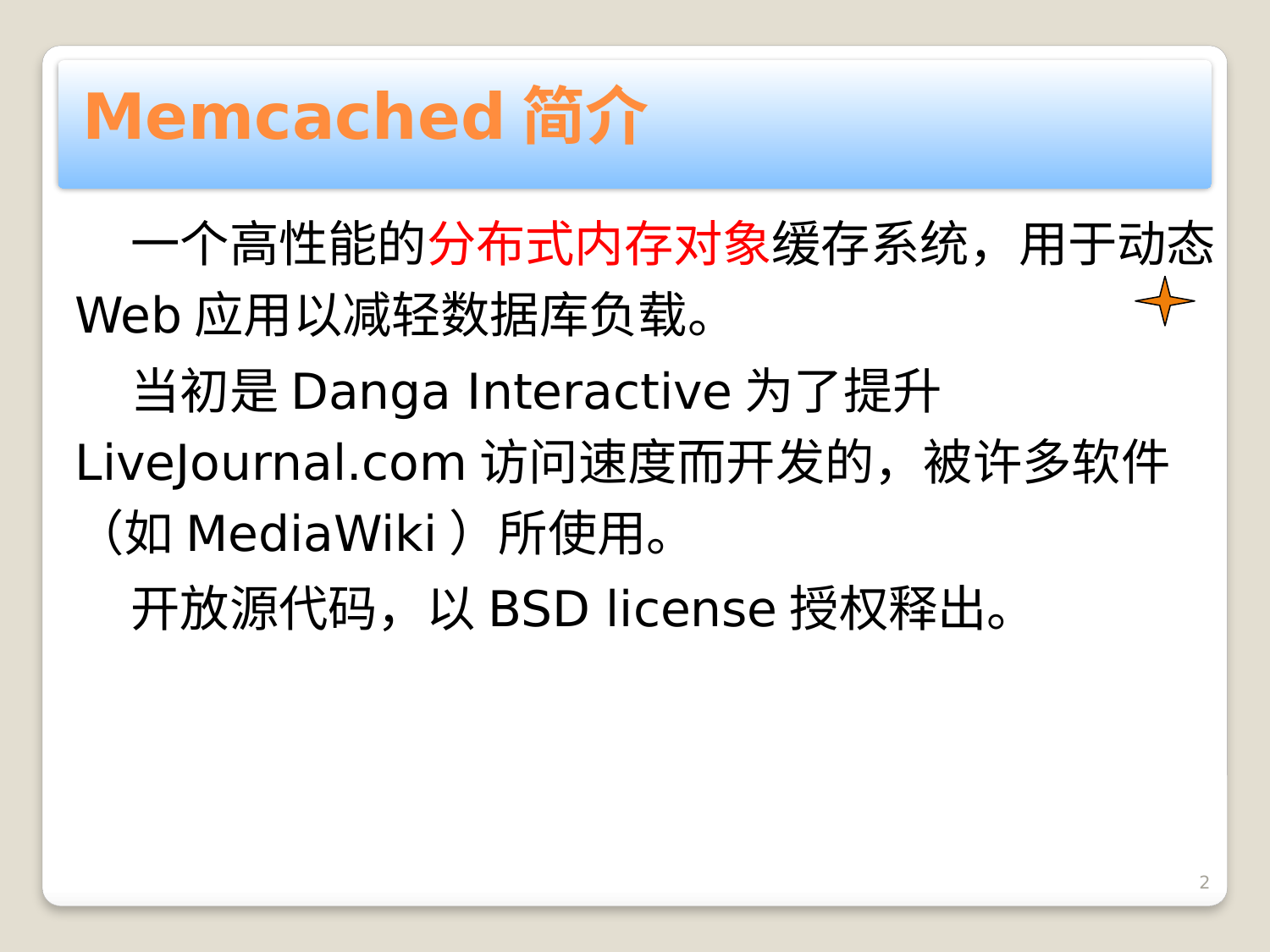

Memcached简介
    一个高性能的分布式内存对象缓存系统，用于动态Web应用以减轻数据库负载。
    当初是Danga Interactive为了提升   LiveJournal.com访问速度而开发的，被许多软件（如MediaWiki）所使用。
    开放源代码，以BSD license授权释出。

2